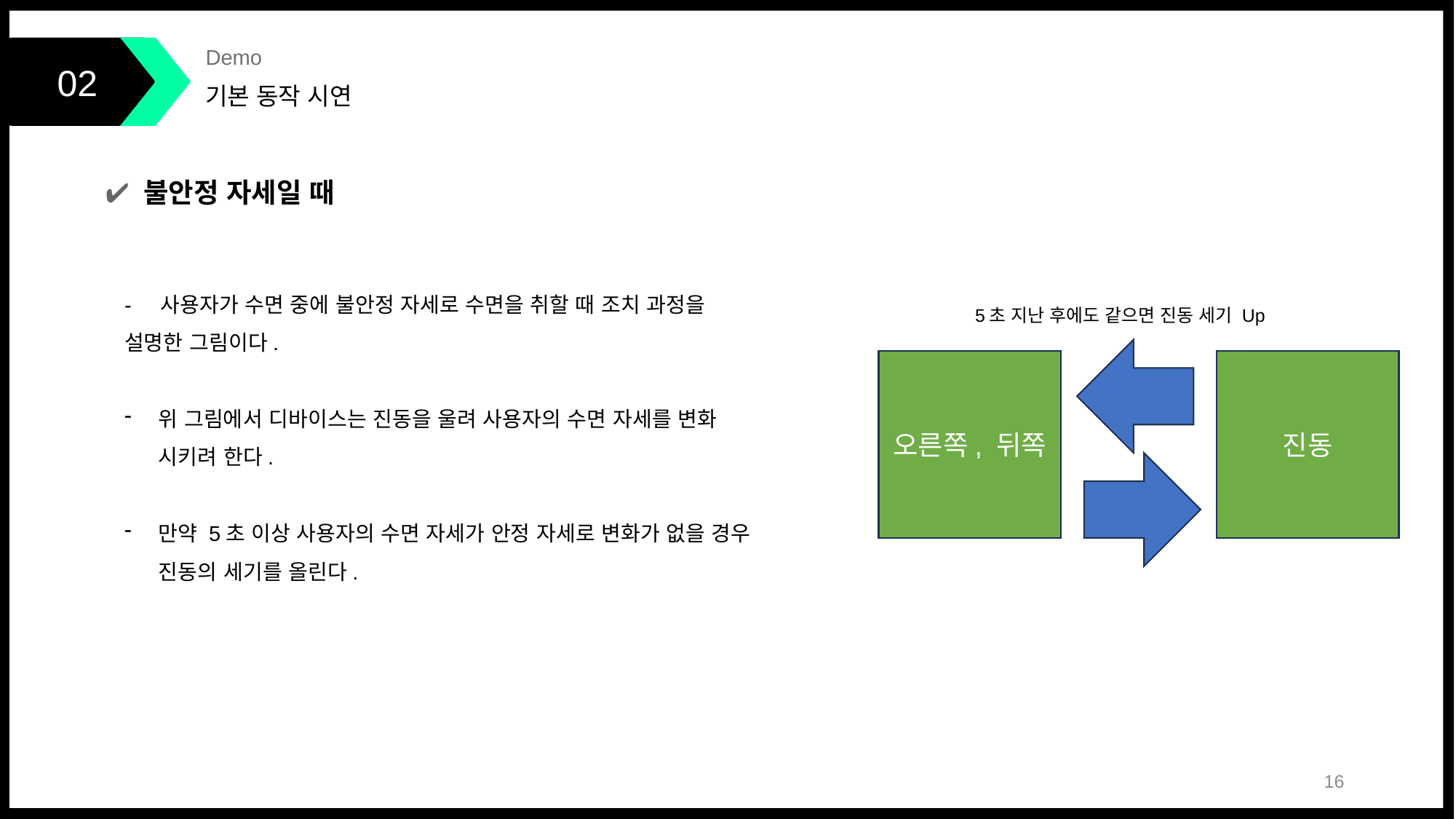

02
Demo
기본 동작 시연
✔ 불안정 자세일 때

오른쪽, 뒤쪽
진동

-    사용자가 수면 중에 불안정 자세로 수면을 취할 때 조치 과정을 설명한 그림이다.

위 그림에서 디바이스는 진동을 울려 사용자의 수면 자세를 변화 시키려 한다.

만약 5초 이상 사용자의 수면 자세가 안정 자세로 변화가 없을 경우 진동의 세기를 올린다.
5초 지난 후에도 같으면 진동 세기 Up
16